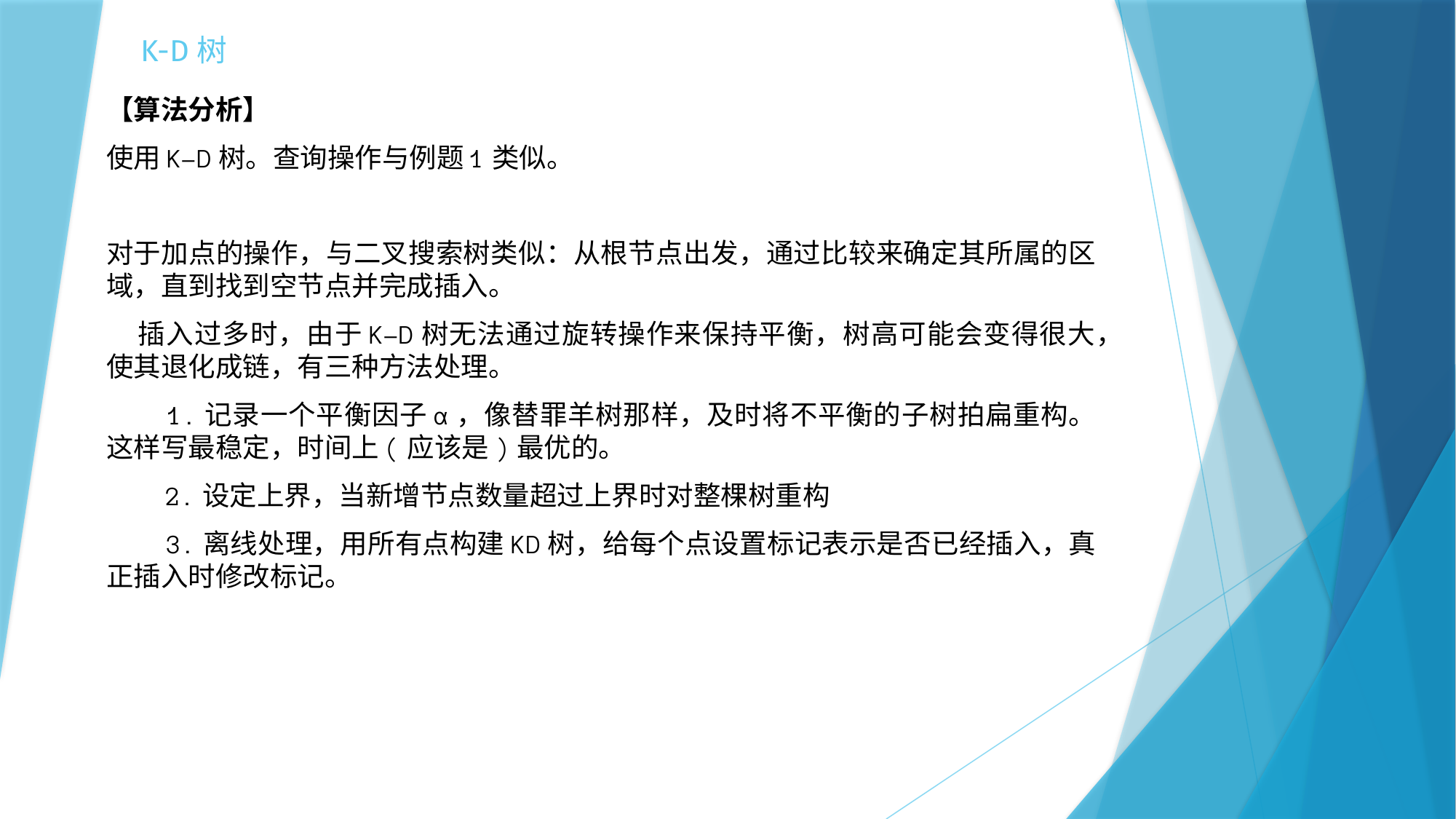

# K-D树
【算法分析】
使用K-D树。查询操作与例题1类似。

对于加点的操作，与二叉搜索树类似：从根节点出发，通过比较来确定其所属的区域，直到找到空节点并完成插入。
插入过多时，由于K-D树无法通过旋转操作来保持平衡，树高可能会变得很大，使其退化成链，有三种方法处理。
    1.记录一个平衡因子α，像替罪羊树那样，及时将不平衡的子树拍扁重构。这样写最稳定，时间上(应该是)最优的。
    2.设定上界，当新增节点数量超过上界时对整棵树重构
    3.离线处理，用所有点构建KD树，给每个点设置标记表示是否已经插入，真正插入时修改标记。